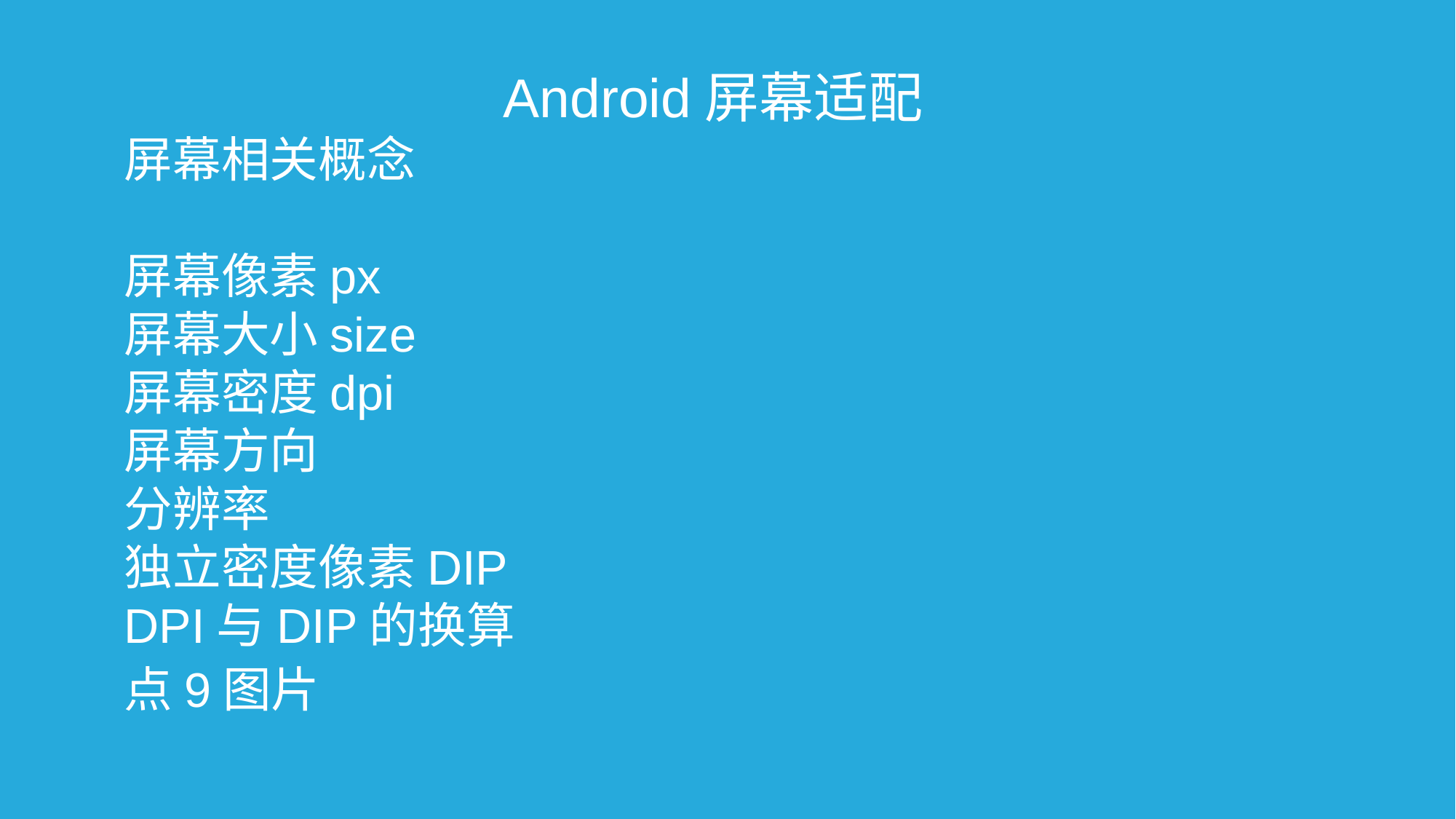

Android屏幕适配
屏幕相关概念

屏幕像素px
屏幕大小size
屏幕密度dpi
屏幕方向
分辨率
独立密度像素DIP
DPI与DIP的换算
点9图片